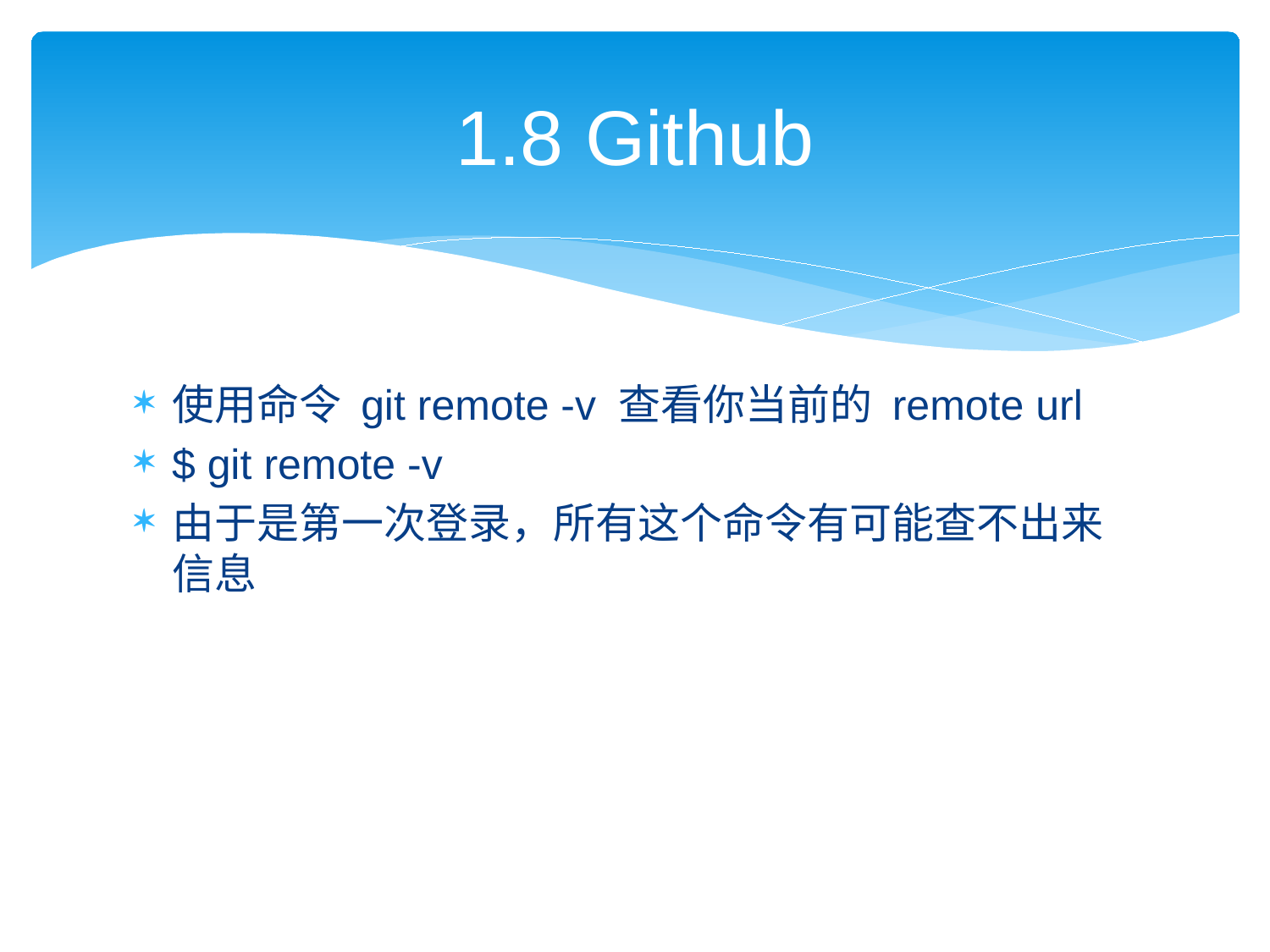

# 1.8 Github
使用命令 git remote -v 查看你当前的 remote url
$ git remote -v
由于是第一次登录，所有这个命令有可能查不出来信息